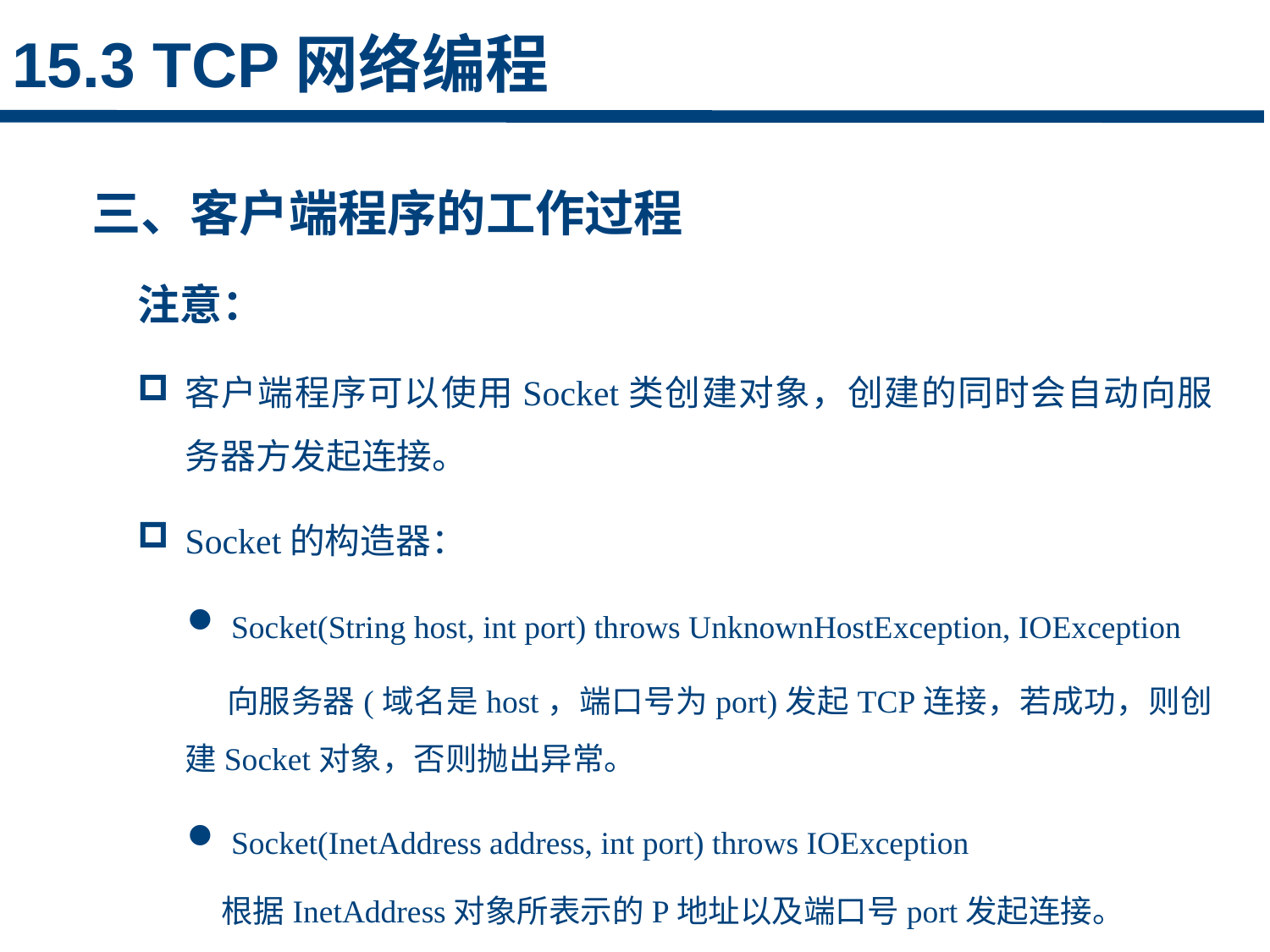

15.3 TCP网络编程
三、客户端程序的工作过程
注意：
客户端程序可以使用Socket类创建对象，创建的同时会自动向服务器方发起连接。
Socket的构造器：
 Socket(String host, int port) throws UnknownHostException, IOException
    向服务器(域名是host，端口号为port)发起TCP连接，若成功，则创建Socket对象，否则抛出异常。
 Socket(InetAddress address, int port) throws IOException
    根据InetAddress对象所表示的P地址以及端口号port发起连接。
点击添加文本
点击添加文本
点击添加文本
点击添加文本